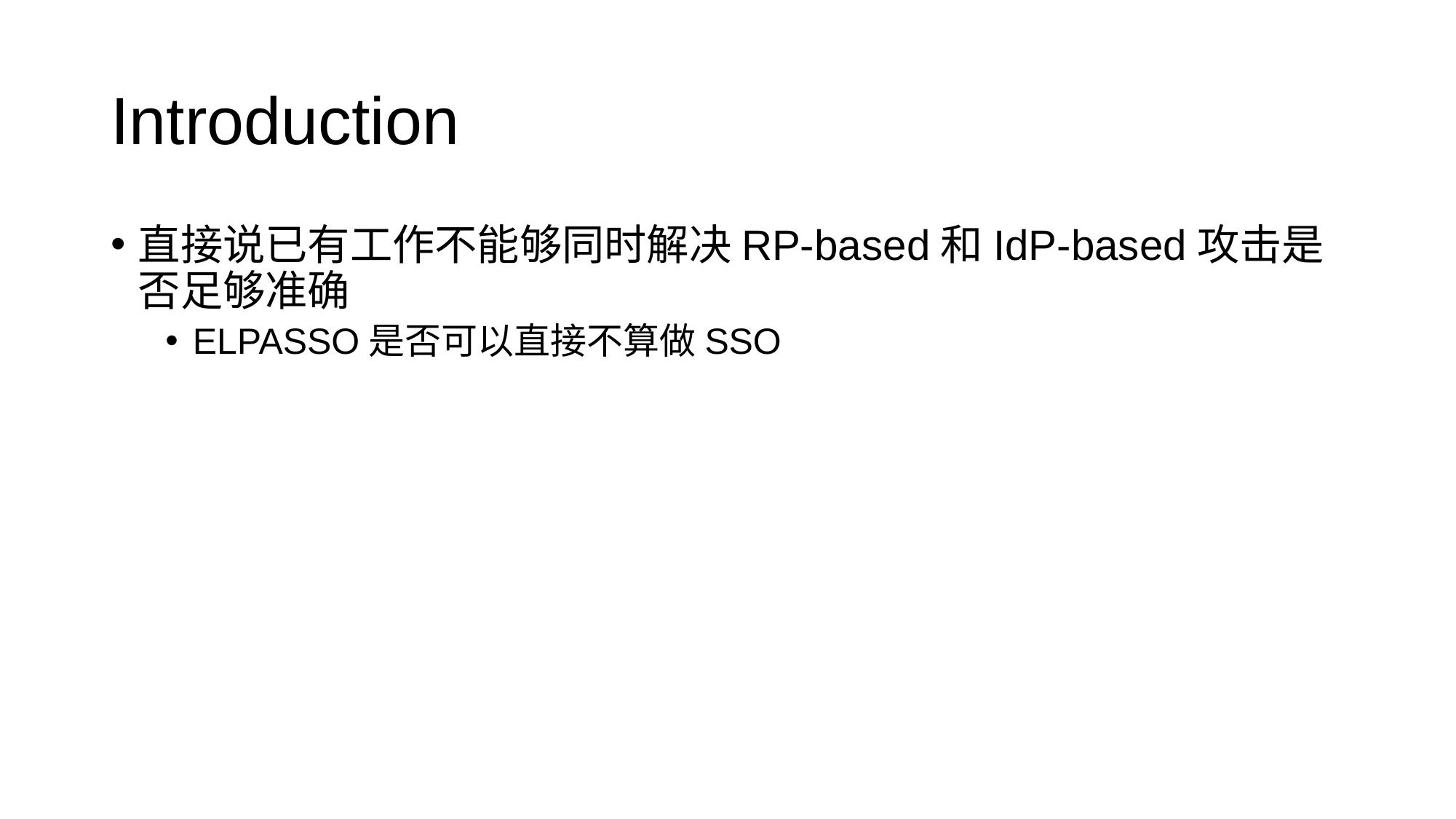

# Introduction
直接说已有工作不能够同时解决RP-based和IdP-based攻击是否足够准确
ELPASSO是否可以直接不算做SSO